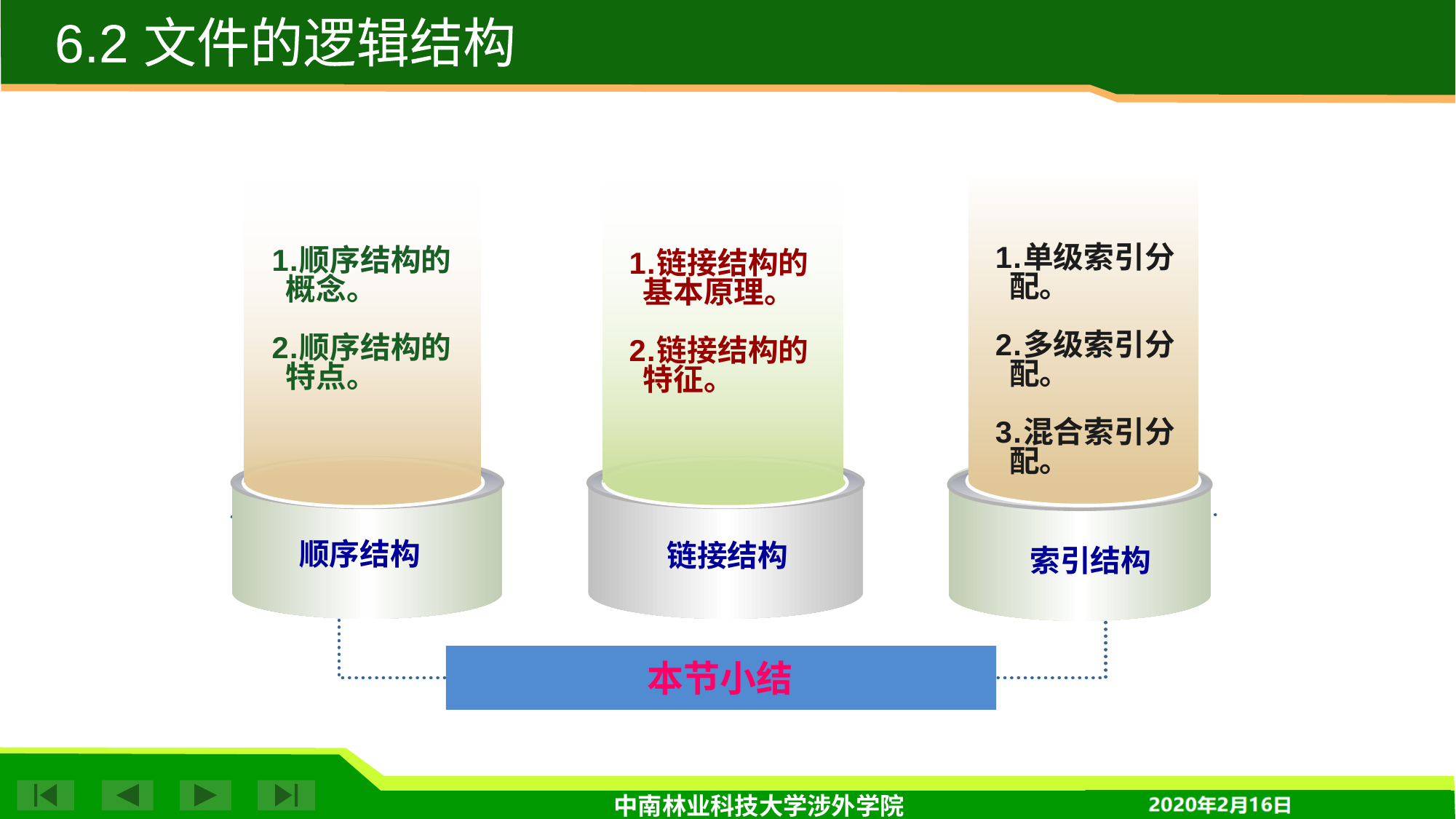

6.2 文件的逻辑结构

单级索引分配。

多级索引分配。

混合索引分配。
顺序结构的概念。

顺序结构的特点。

链接结构的基本原理。

链接结构的特征。

顺序结构
链接结构
索引结构

本节小结